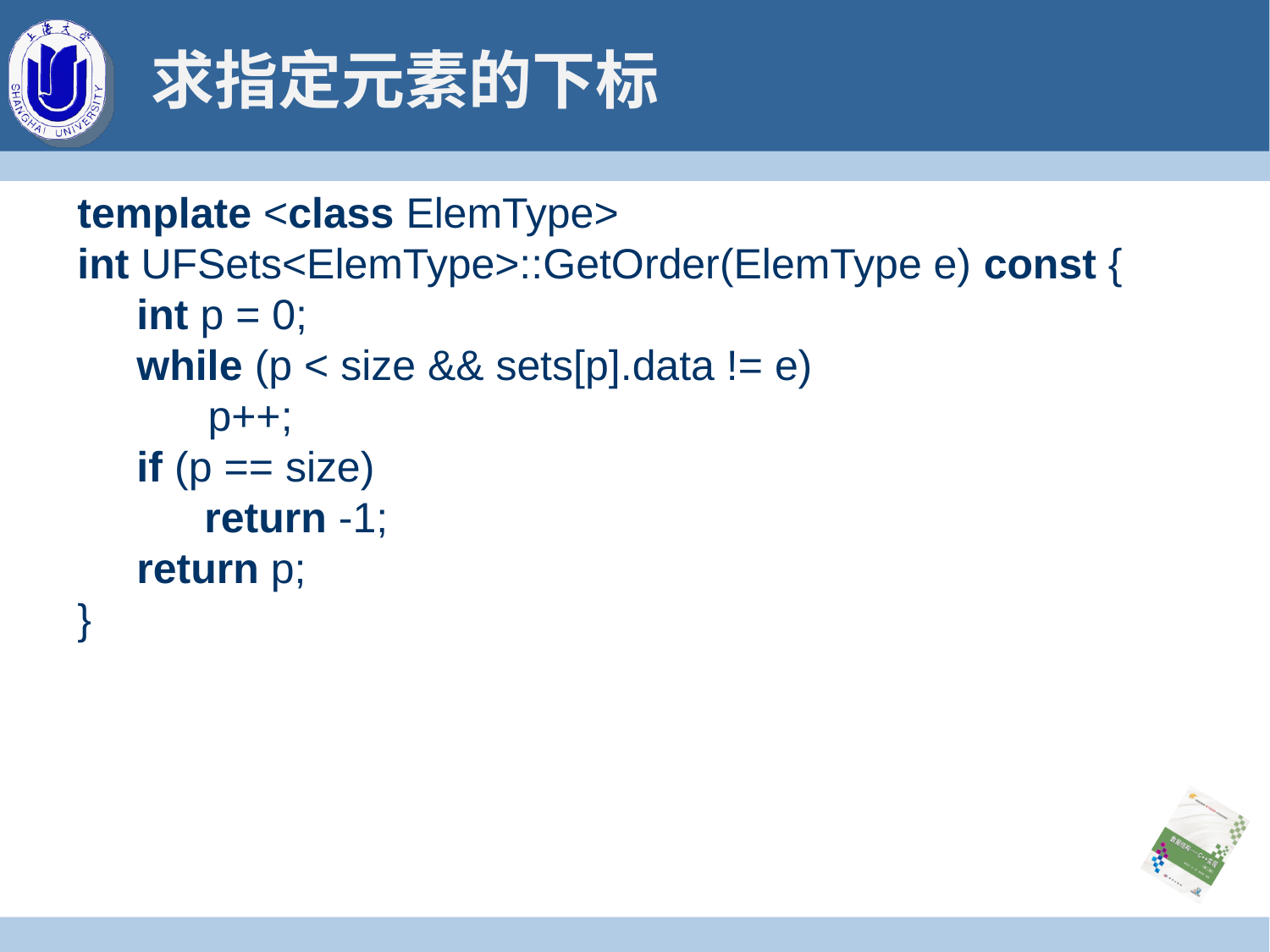

# 求指定元素的下标
template <class ElemType>
int UFSets<ElemType>::GetOrder(ElemType e) const {
     int p = 0;
     while (p < size && sets[p].data != e)
           p++;
     if (p == size)
	return -1;
     return p;
}